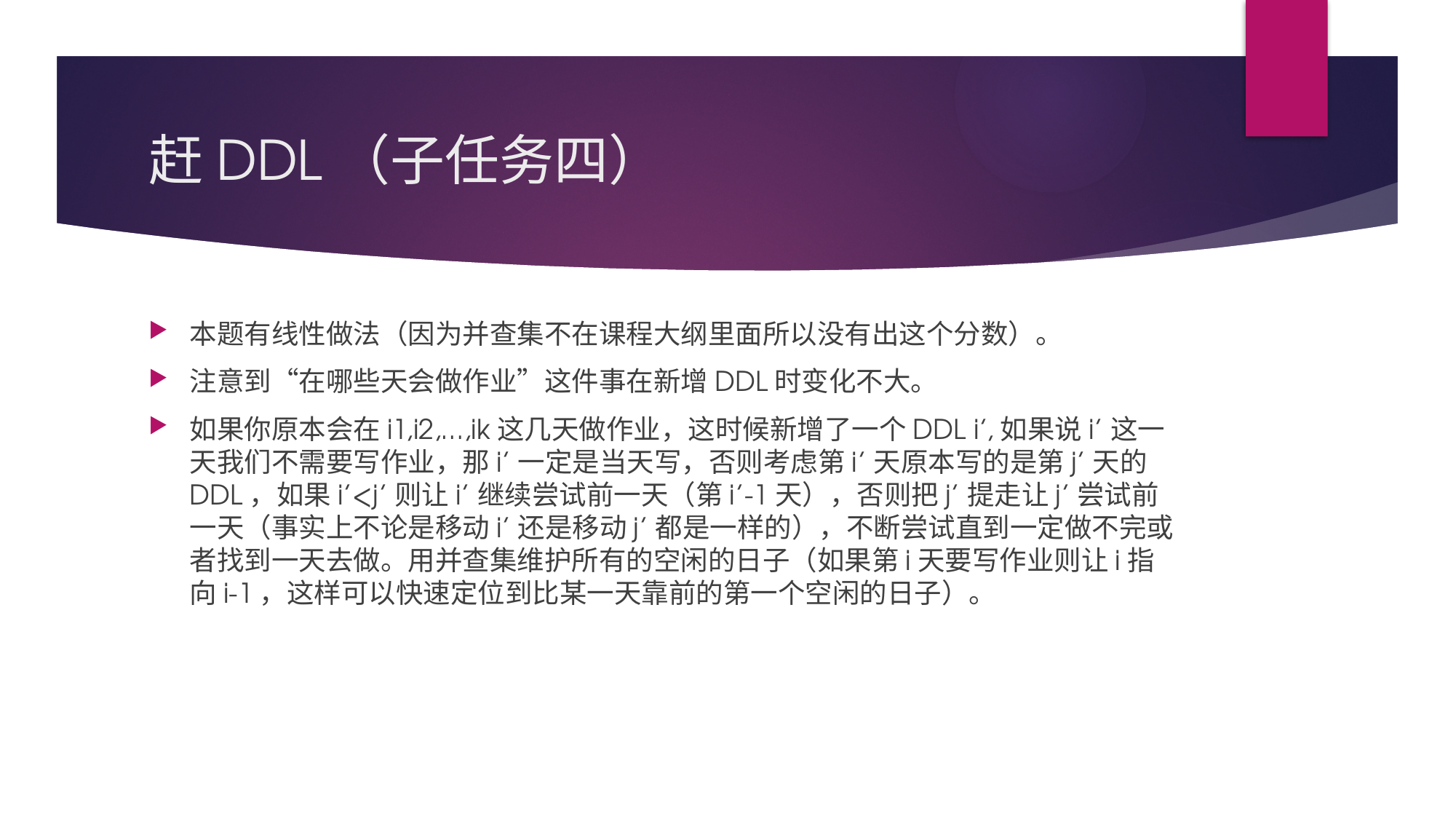

# 赶DDL（子任务四）
本题有线性做法（因为并查集不在课程大纲里面所以没有出这个分数）。
注意到“在哪些天会做作业”这件事在新增DDL时变化不大。
如果你原本会在i1,i2,…,ik这几天做作业，这时候新增了一个DDL i’,如果说i’这一天我们不需要写作业，那i’一定是当天写，否则考虑第i’天原本写的是第j’天的DDL，如果i’<j’则让i’继续尝试前一天（第i’-1天），否则把j’提走让j’尝试前一天（事实上不论是移动i’还是移动j’都是一样的），不断尝试直到一定做不完或者找到一天去做。用并查集维护所有的空闲的日子（如果第i天要写作业则让i指向i-1，这样可以快速定位到比某一天靠前的第一个空闲的日子）。